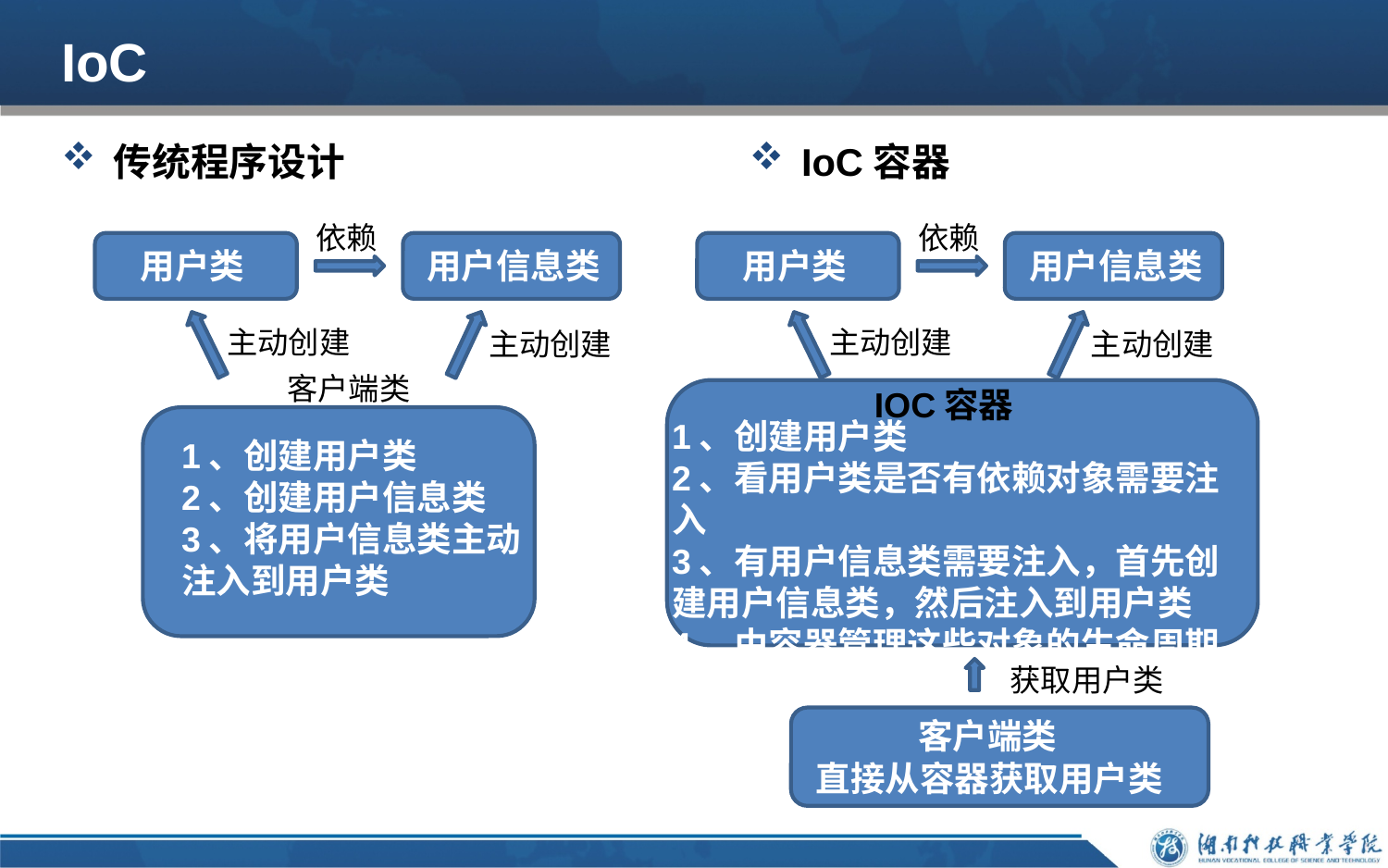

# IoC
传统程序设计
IoC容器
依赖
依赖

用户类
用户信息类
用户类
用户信息类

主动创建
主动创建
主动创建
主动创建
客户端类
IOC容器

1、创建用户类
2、看用户类是否有依赖对象需要注入
3、有用户信息类需要注入，首先创建用户信息类，然后注入到用户类
4、由容器管理这些对象的生命周期
1、创建用户类
2、创建用户信息类
3、将用户信息类主动注入到用户类
获取用户类

客户端类
直接从容器获取用户类